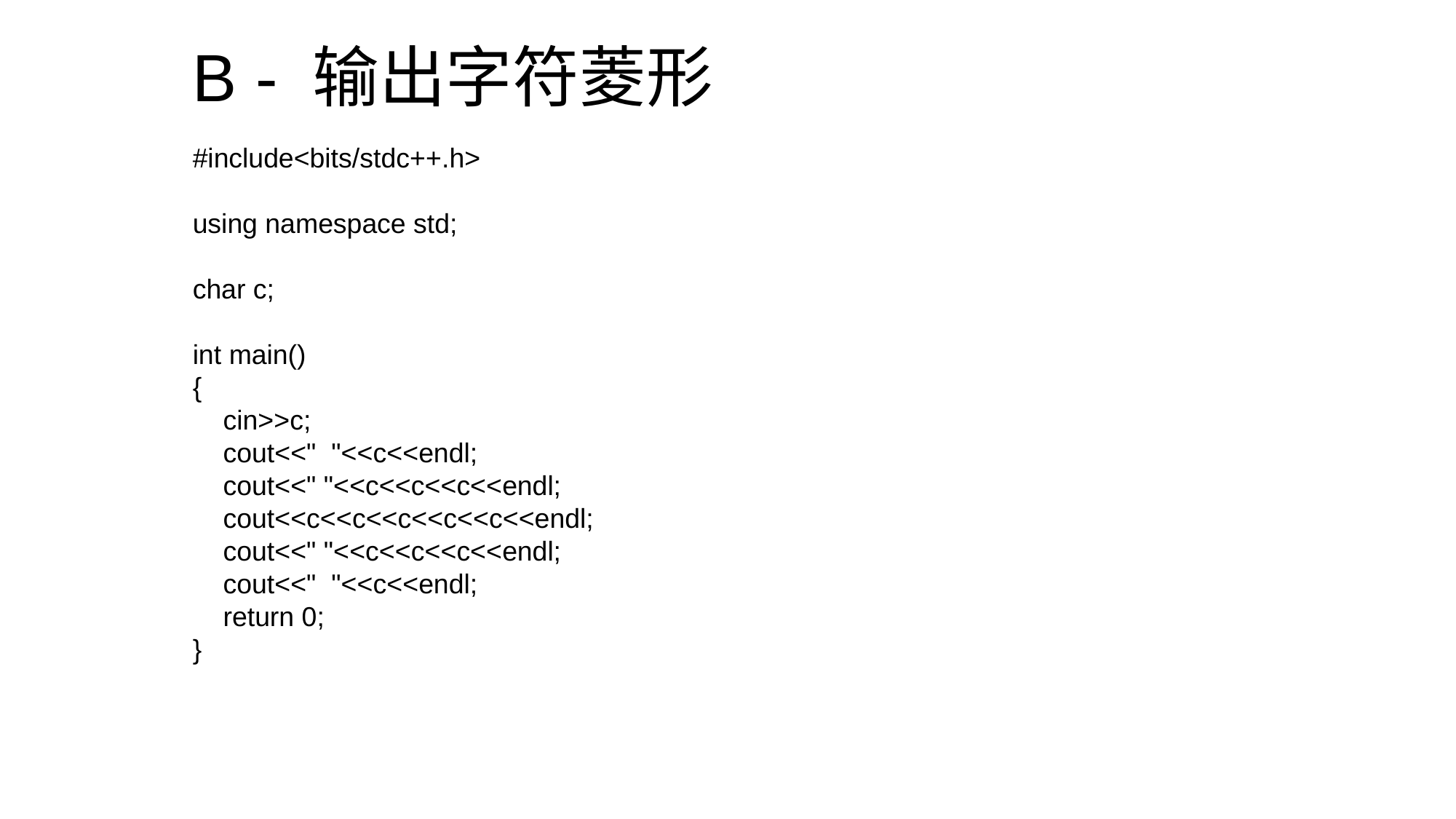

B - 输出字符菱形
#include<bits/stdc++.h>

using namespace std;

char c;

int main()
{
    cin>>c;
    cout<<"  "<<c<<endl;
    cout<<" "<<c<<c<<c<<endl;
    cout<<c<<c<<c<<c<<c<<endl;
    cout<<" "<<c<<c<<c<<endl;
    cout<<"  "<<c<<endl;
    return 0;
}